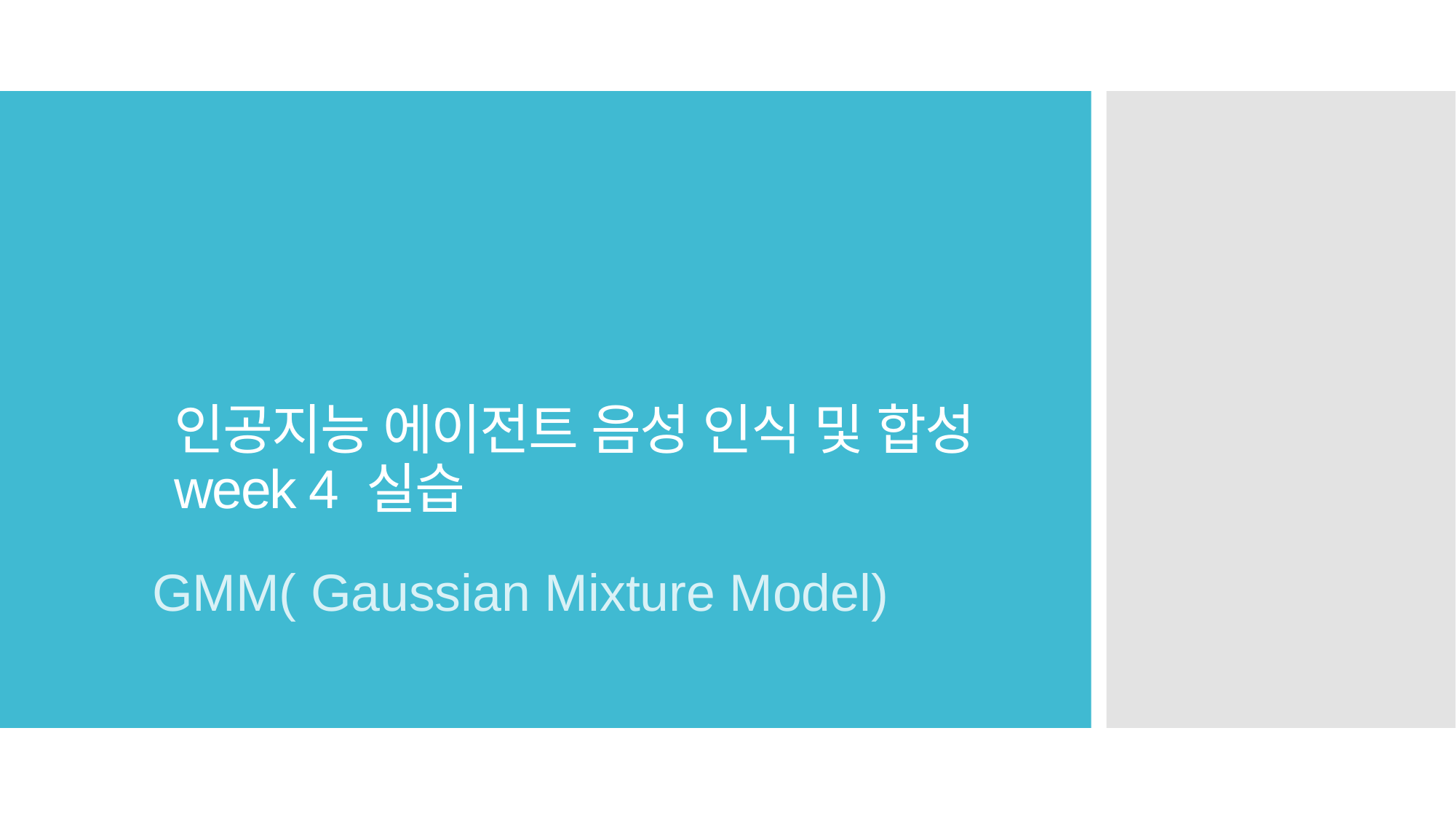

인공지능 에이전트 음성 인식 및 합성
week 4 실습
GMM( Gaussian Mixture Model)